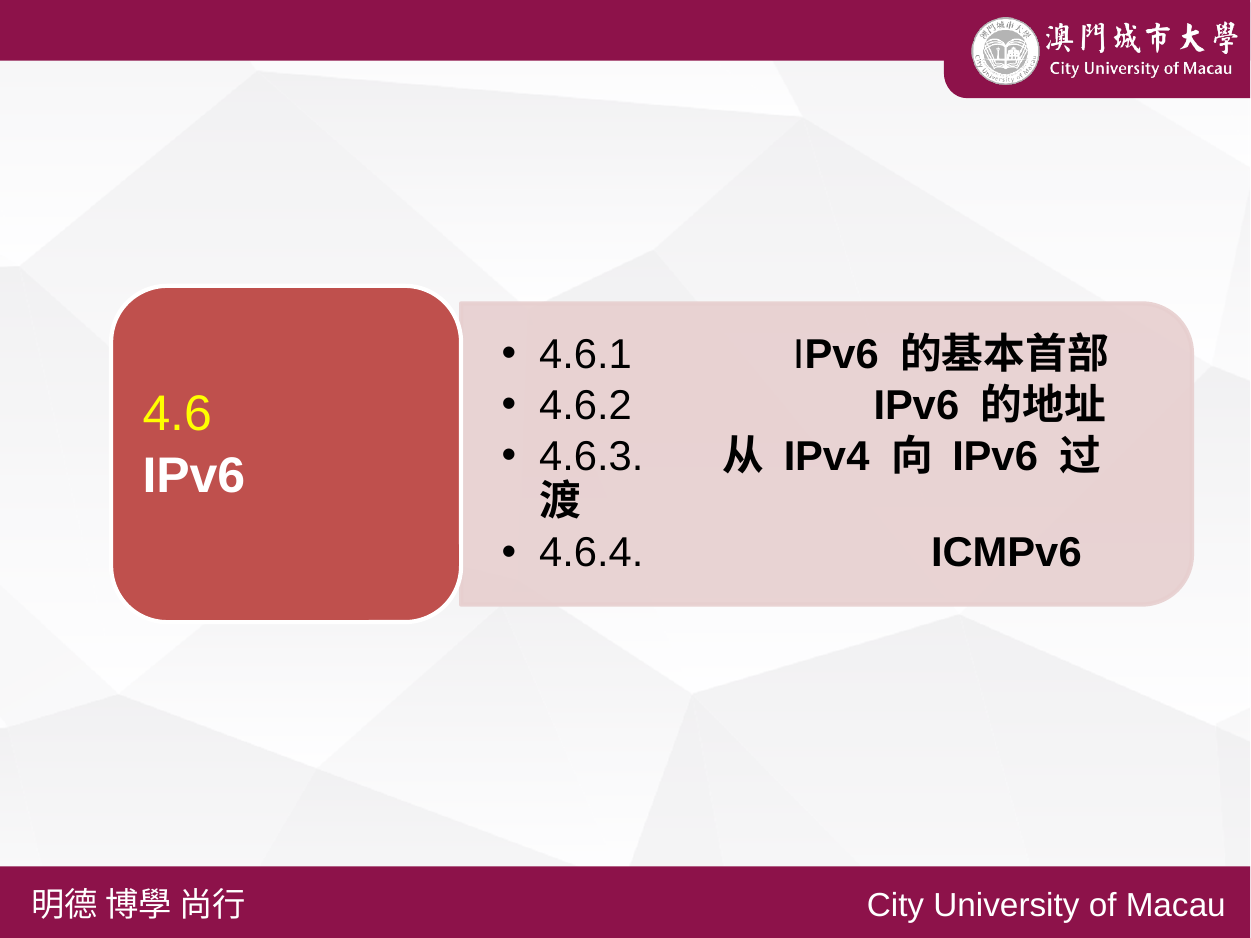

4.6
IPv6
4.6.1              IPv6 的基本首部
4.6.2                     IPv6 的地址
4.6.3.      从 IPv4 向 IPv6 过渡
4.6.4.                         ICMPv6